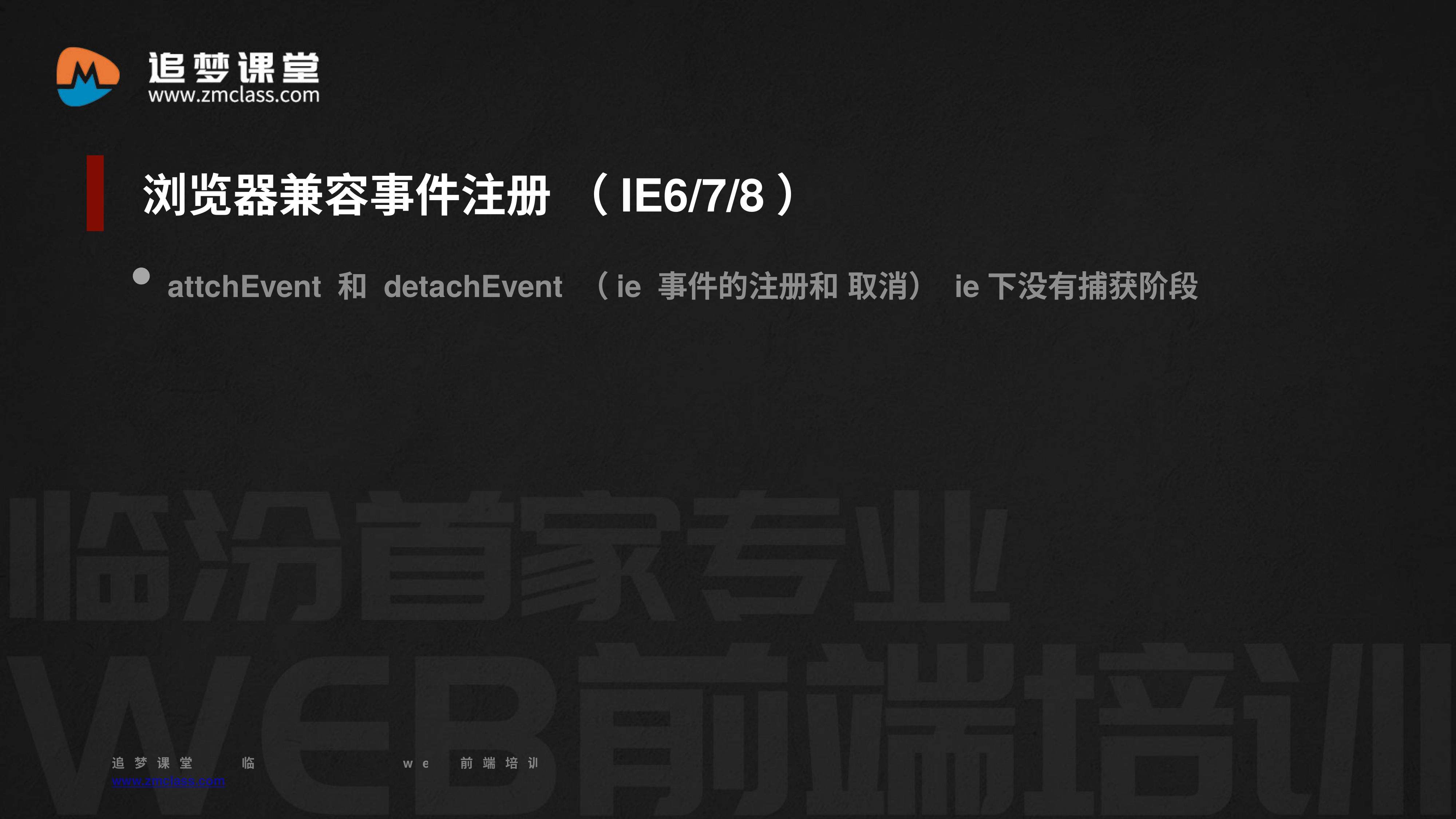

浏览器兼容事件注册 （IE6/7/8）
attchEvent 和 detachEvent （ie 事件的注册和 取消） ie下没有捕获阶段

追梦课堂   临汾首家专业的web前端培训机构                                                          www.zmclass.com
10